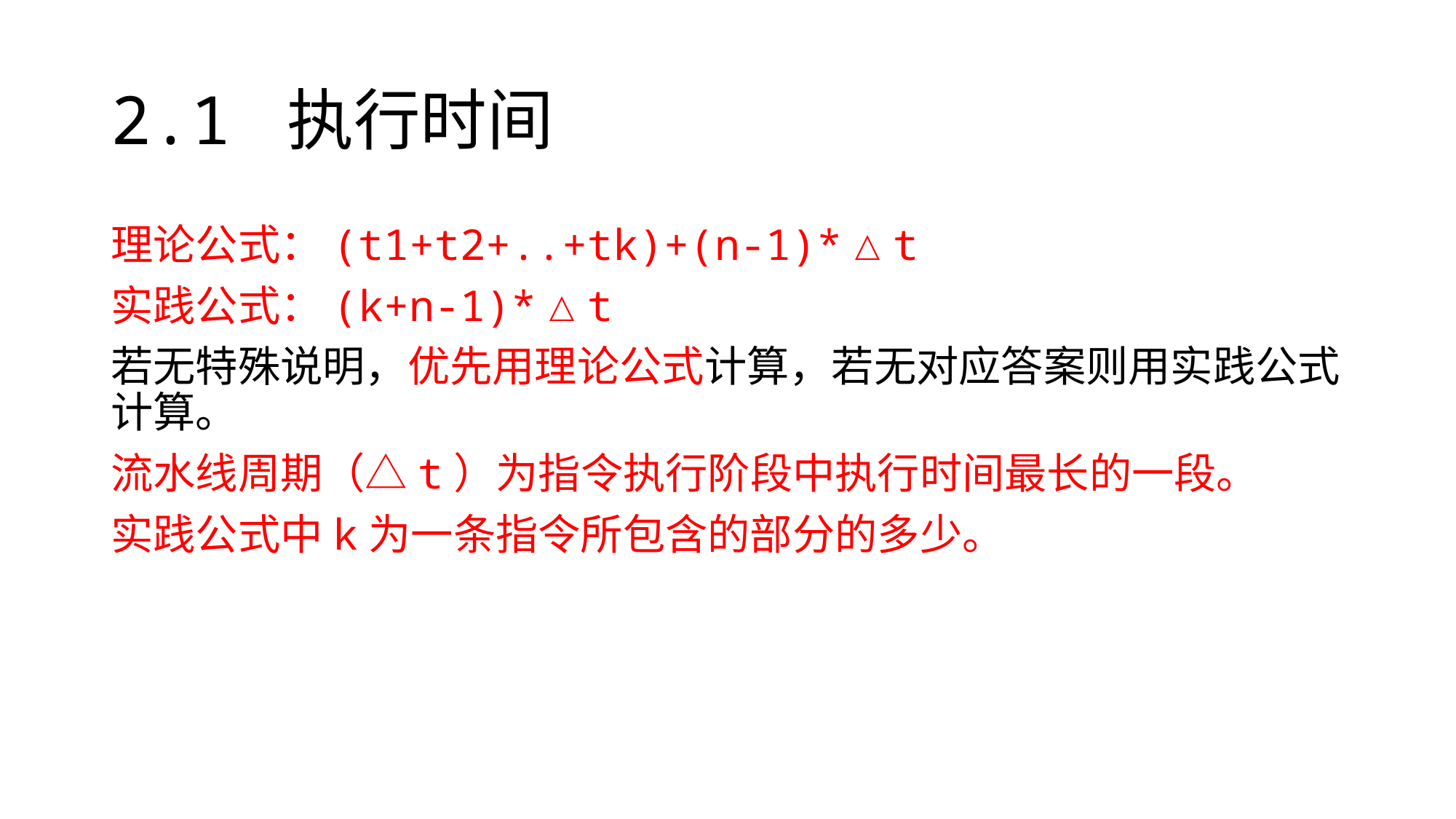

# 2.1 执行时间
理论公式：(t1+t2+..+tk)+(n-1)*△t
实践公式：(k+n-1)*△t
若无特殊说明，优先用理论公式计算，若无对应答案则用实践公式计算。
流水线周期（△t）为指令执行阶段中执行时间最长的一段。
实践公式中k为一条指令所包含的部分的多少。